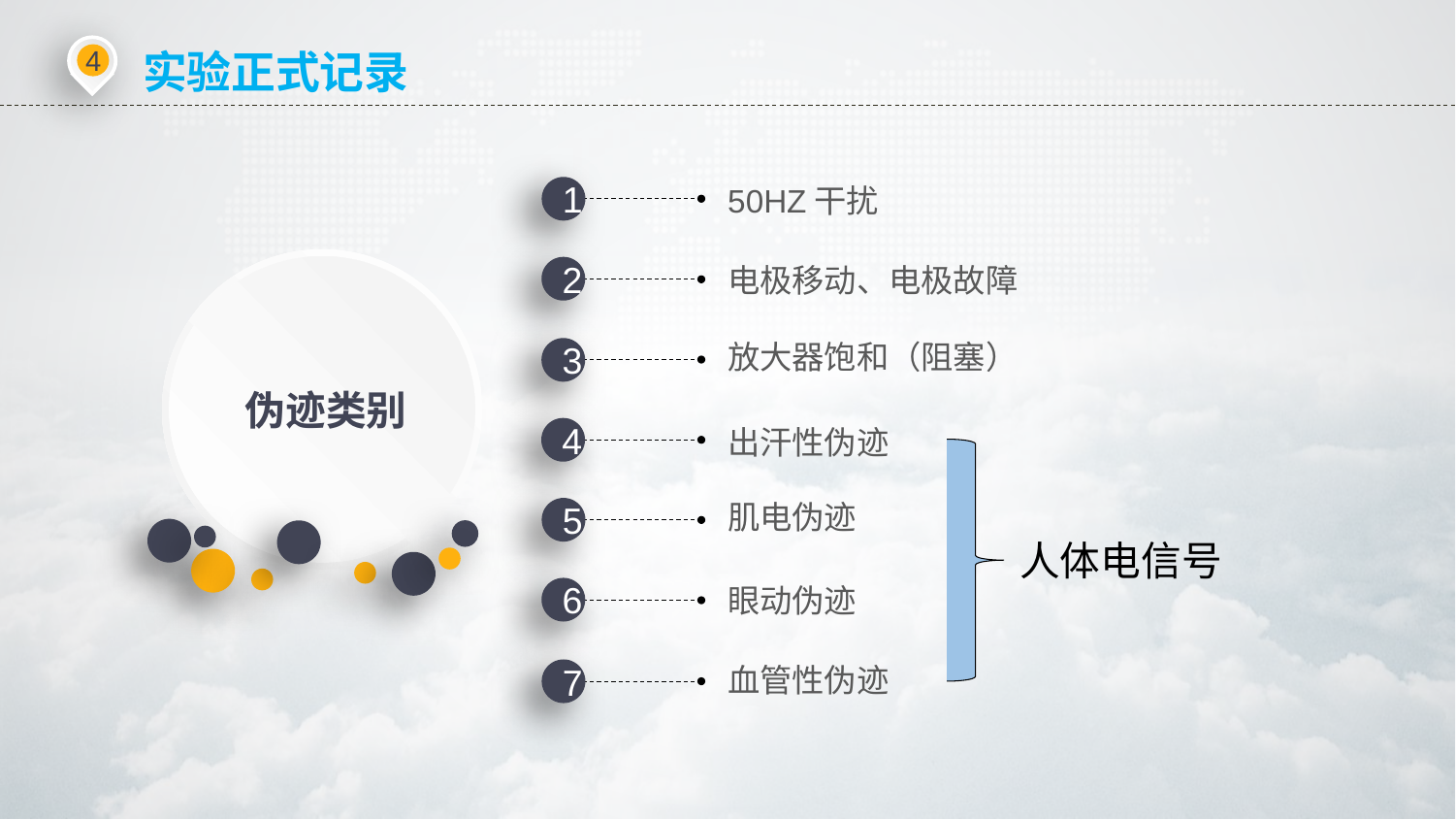

4

实验正式记录
1
50HZ干扰

2
电极移动、电极故障
3
放大器饱和（阻塞）
伪迹类别
4
出汗性伪迹

5
肌电伪迹

人体电信号

6
眼动伪迹
7
血管性伪迹